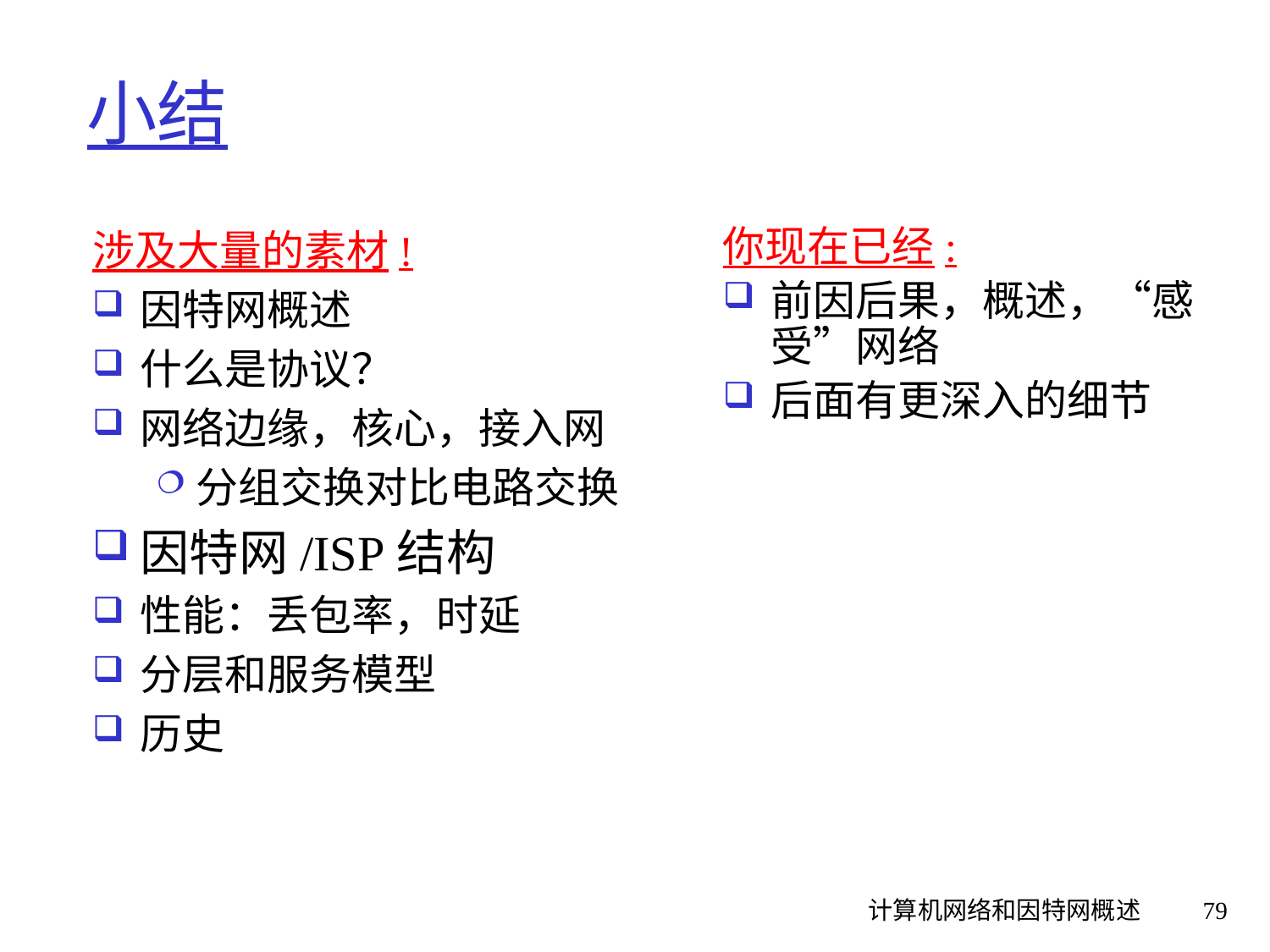

# 小结
涉及大量的素材!
因特网概述
什么是协议？
网络边缘，核心，接入网
分组交换对比电路交换
因特网/ISP结构
性能：丢包率，时延
分层和服务模型
历史
你现在已经:
前因后果，概述，“感受”网络
后面有更深入的细节
计算机网络和因特网概述
79